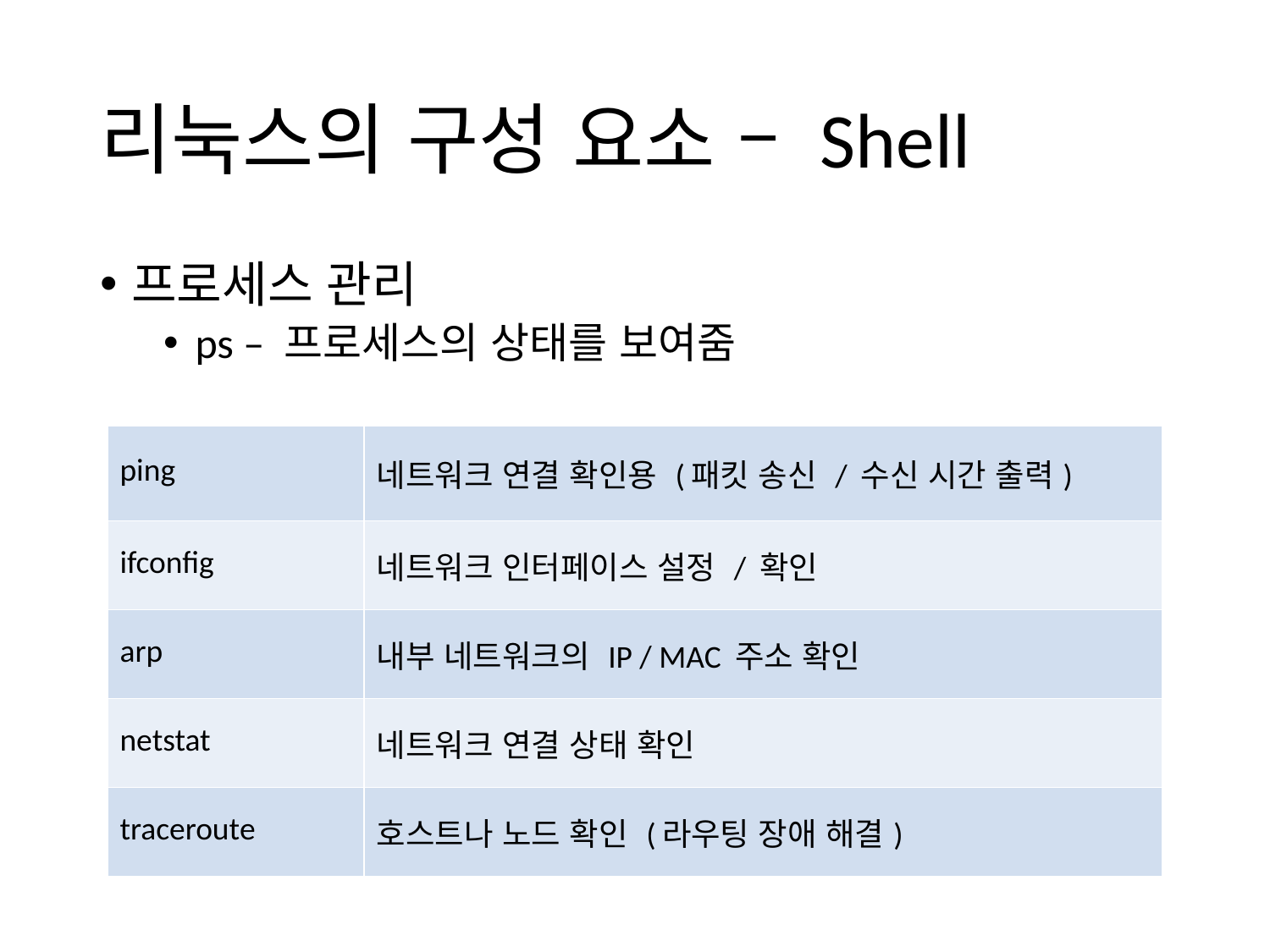

# 리눅스의 구성 요소 – Shell
프로세스 관리
ps – 프로세스의 상태를 보여줌
| ping | 네트워크 연결 확인용 (패킷 송신 / 수신 시간 출력) |
| --- | --- |
| ifconfig | 네트워크 인터페이스 설정 / 확인 |
| arp | 내부 네트워크의 IP / MAC 주소 확인 |
| netstat | 네트워크 연결 상태 확인 |
| traceroute | 호스트나 노드 확인 (라우팅 장애 해결) |